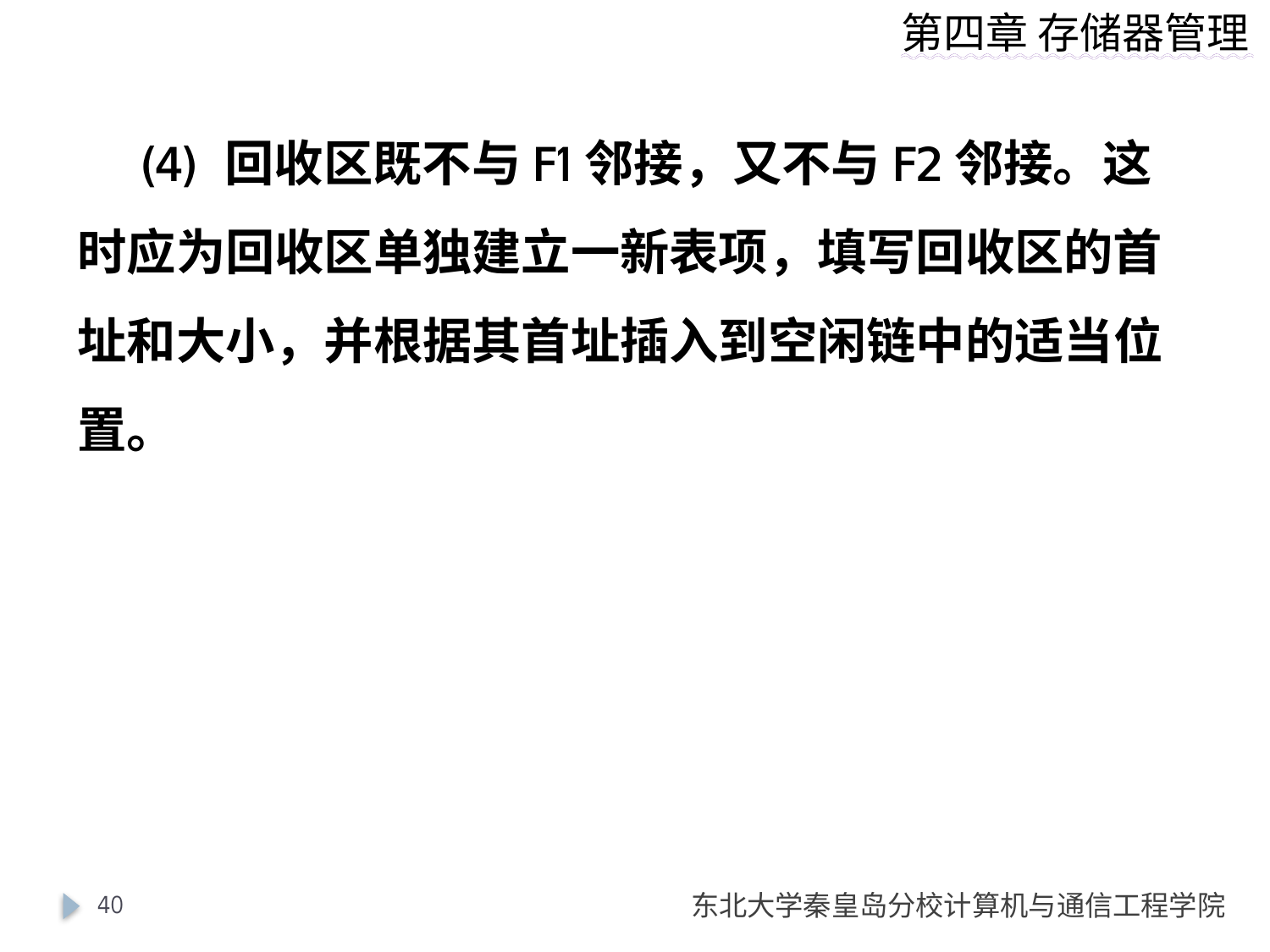

(4) 回收区既不与F1邻接，又不与F2邻接。这时应为回收区单独建立一新表项，填写回收区的首址和大小，并根据其首址插入到空闲链中的适当位置。
40